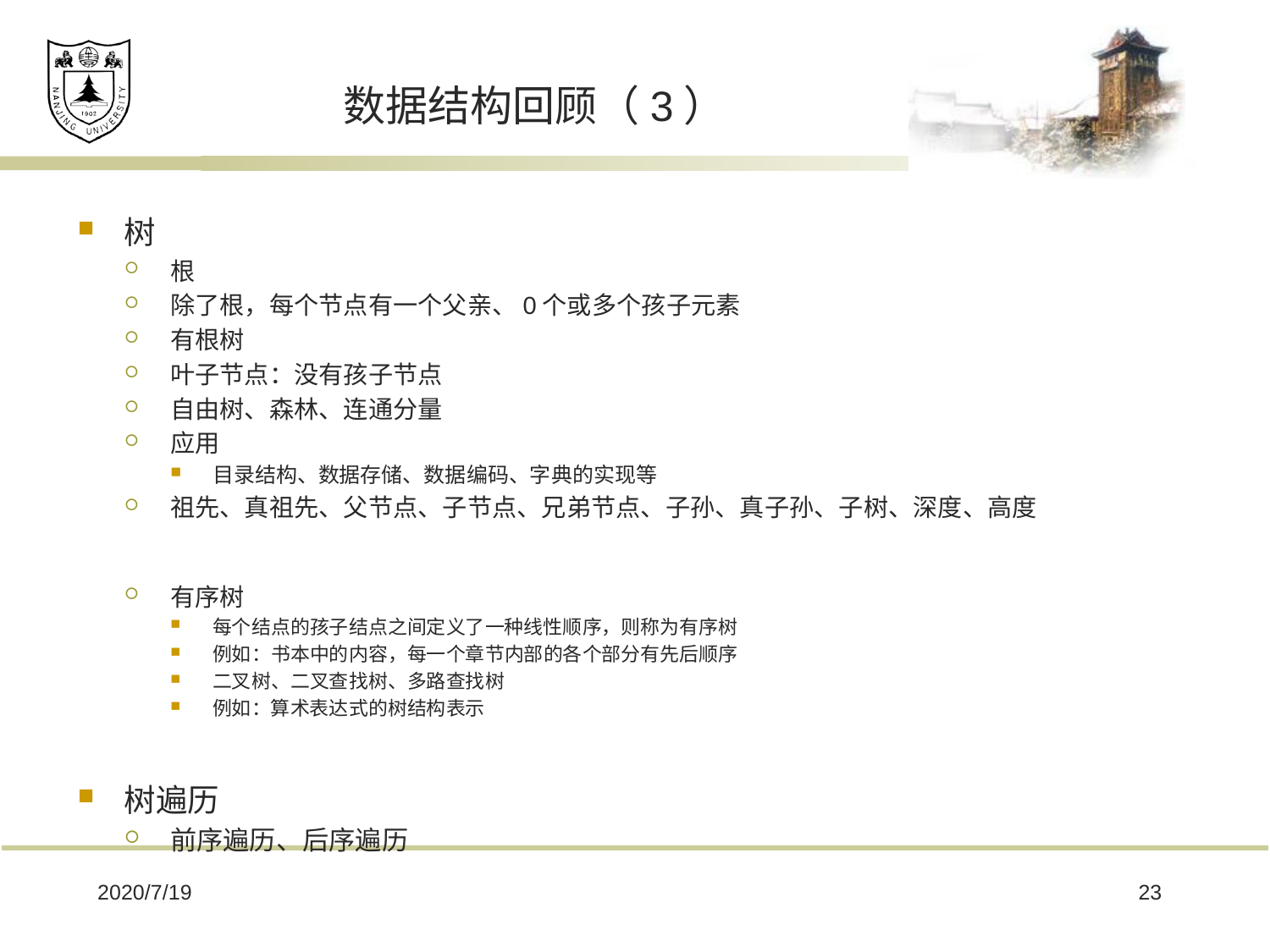

# 数据结构回顾（3）
树
根
除了根，每个节点有一个父亲、0个或多个孩子元素
有根树
叶子节点：没有孩子节点
自由树、森林、连通分量
应用
目录结构、数据存储、数据编码、字典的实现等
祖先、真祖先、父节点、子节点、兄弟节点、子孙、真子孙、子树、深度、高度

有序树
每个结点的孩子结点之间定义了一种线性顺序，则称为有序树
例如：书本中的内容，每一个章节内部的各个部分有先后顺序
二叉树、二叉查找树、多路查找树
例如：算术表达式的树结构表示

树遍历
前序遍历、后序遍历
2020/7/19
23